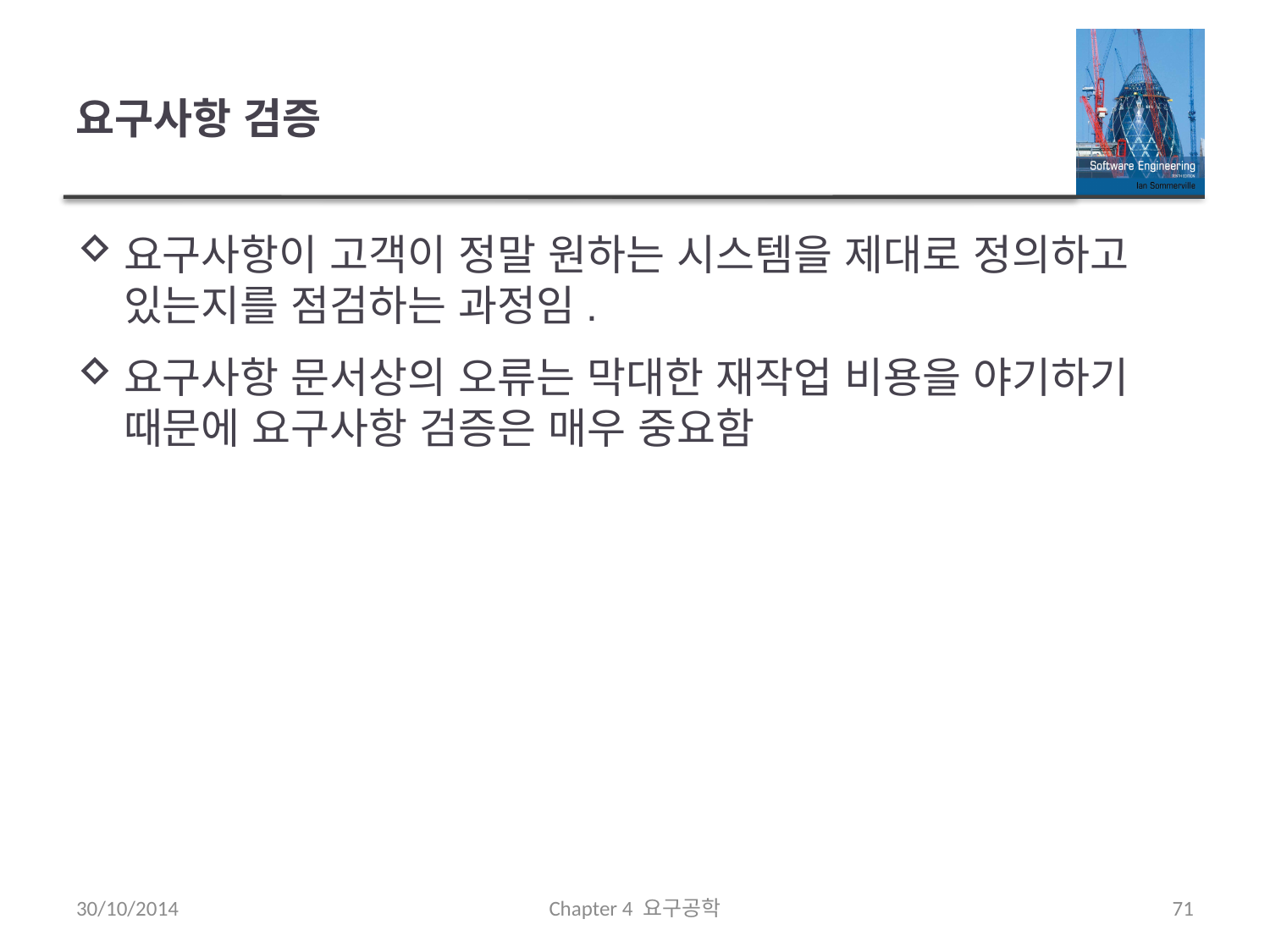

# 요구사항 검증
요구사항이 고객이 정말 원하는 시스템을 제대로 정의하고 있는지를 점검하는 과정임.
요구사항 문서상의 오류는 막대한 재작업 비용을 야기하기 때문에 요구사항 검증은 매우 중요함
30/10/2014
Chapter 4 요구공학
71